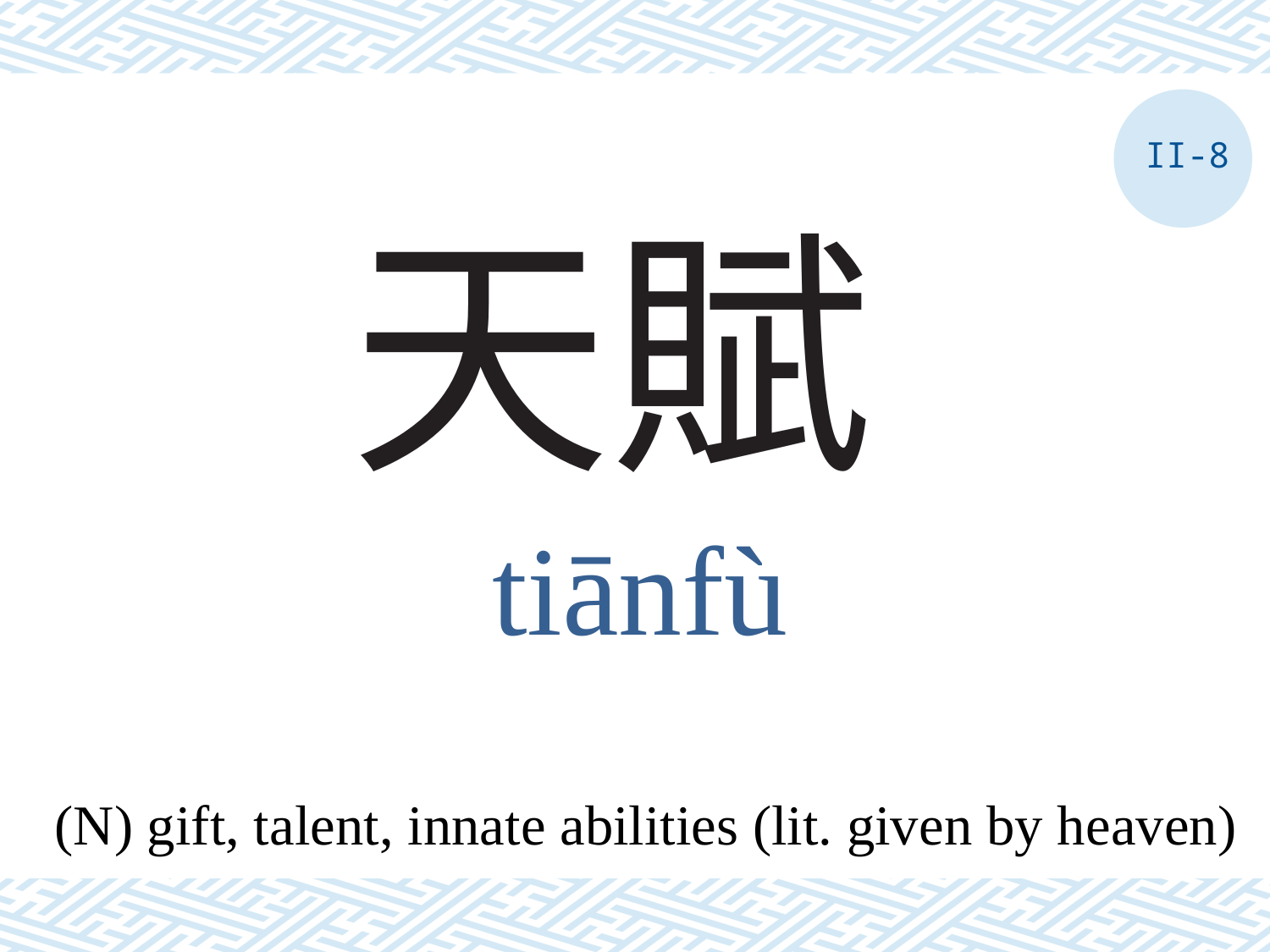

II-8

# 天賦
tiānfù
(N) gift, talent, innate abilities (lit. given by heaven)